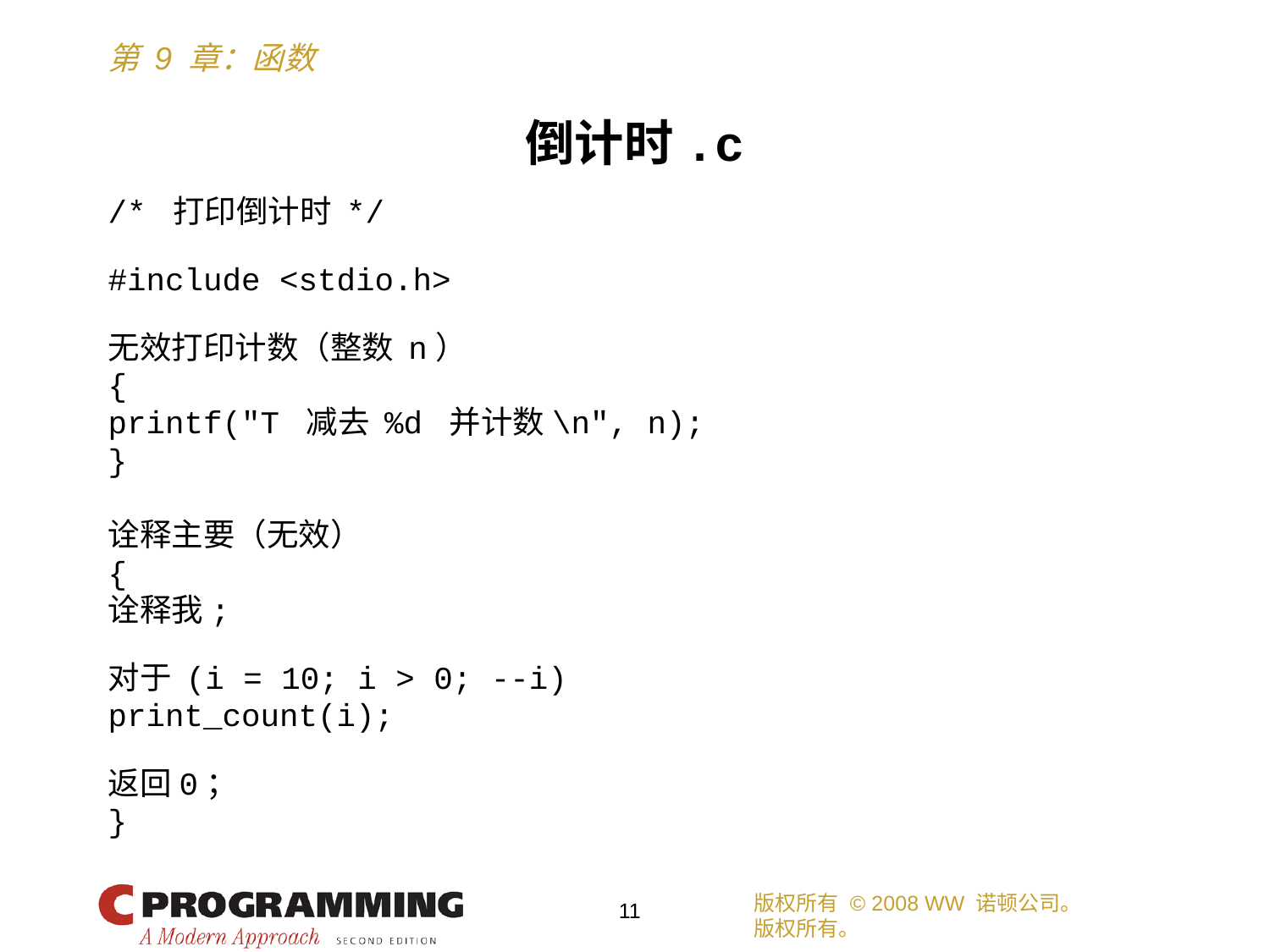

倒计时.c

/* 打印倒计时 */

#include <stdio.h>

无效打印计数（整数 n）
{
printf("T 减去 %d 并计数\n", n);
}

诠释主要（无效）
{
诠释我;

对于 (i = 10; i > 0; --i)
print_count(i);

返回0；
}
版权所有 © 2008 WW 诺顿公司。
版权所有。
11